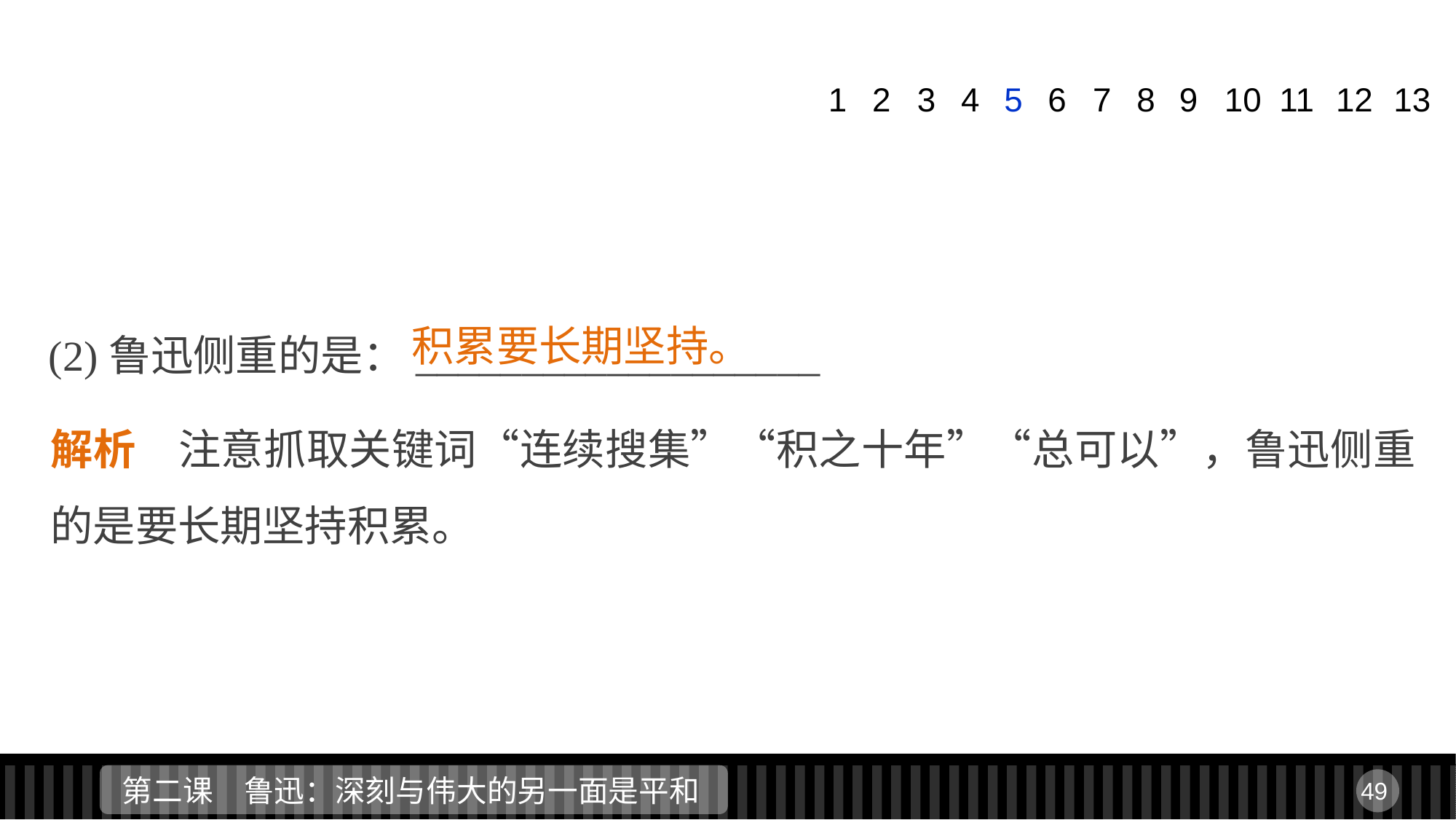

1
2
3
4
5
6
7
8
9
11
12
13
10
积累要长期坚持。
(2)鲁迅侧重的是：___________________
解析　注意抓取关键词“连续搜集”“积之十年”“总可以”，鲁迅侧重的是要长期坚持积累。